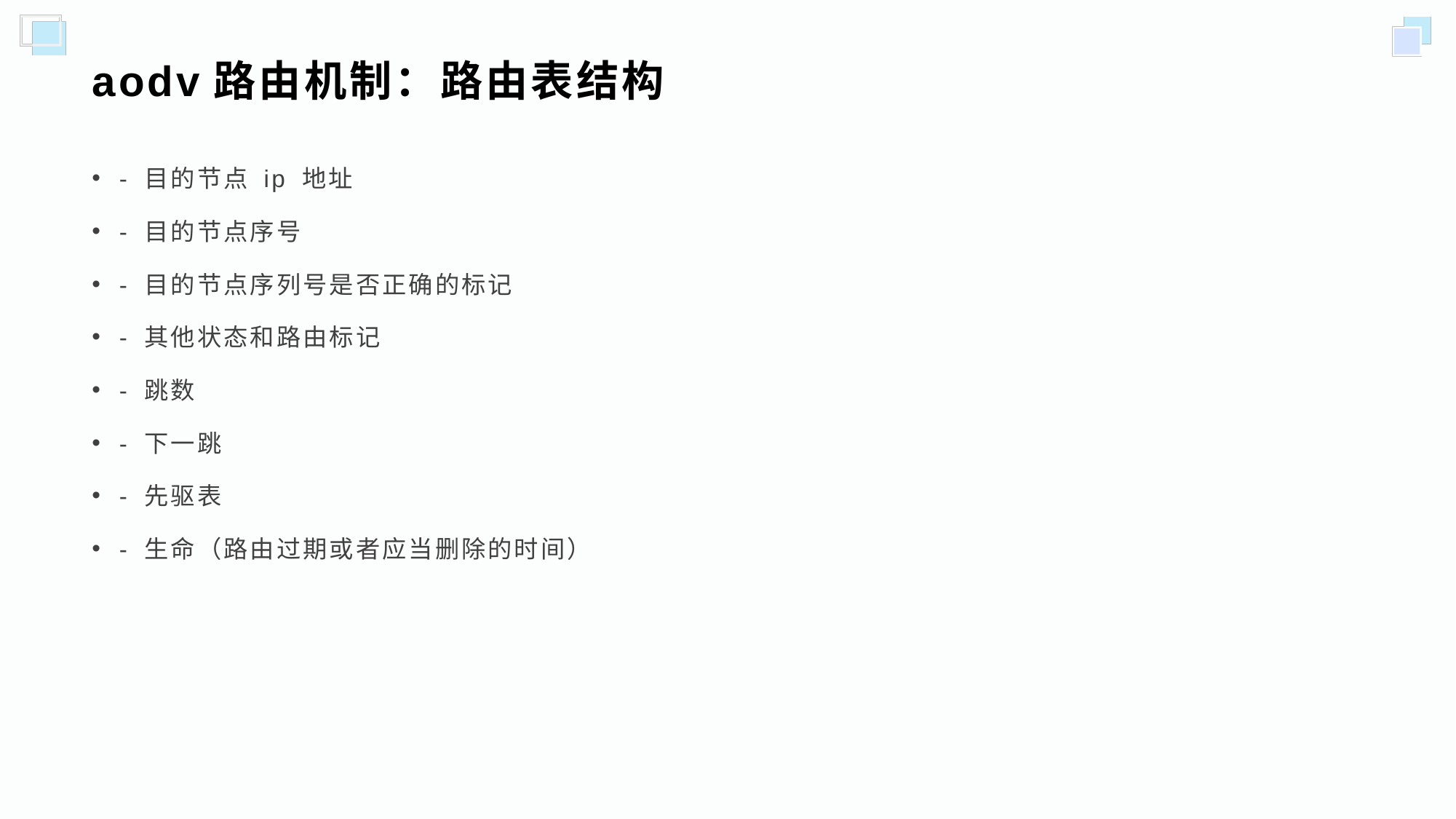

# aodv路由机制：路由表结构
- 目的节点 ip 地址
- 目的节点序号
- 目的节点序列号是否正确的标记
- 其他状态和路由标记
- 跳数
- 下一跳
- 先驱表
- 生命（路由过期或者应当删除的时间）